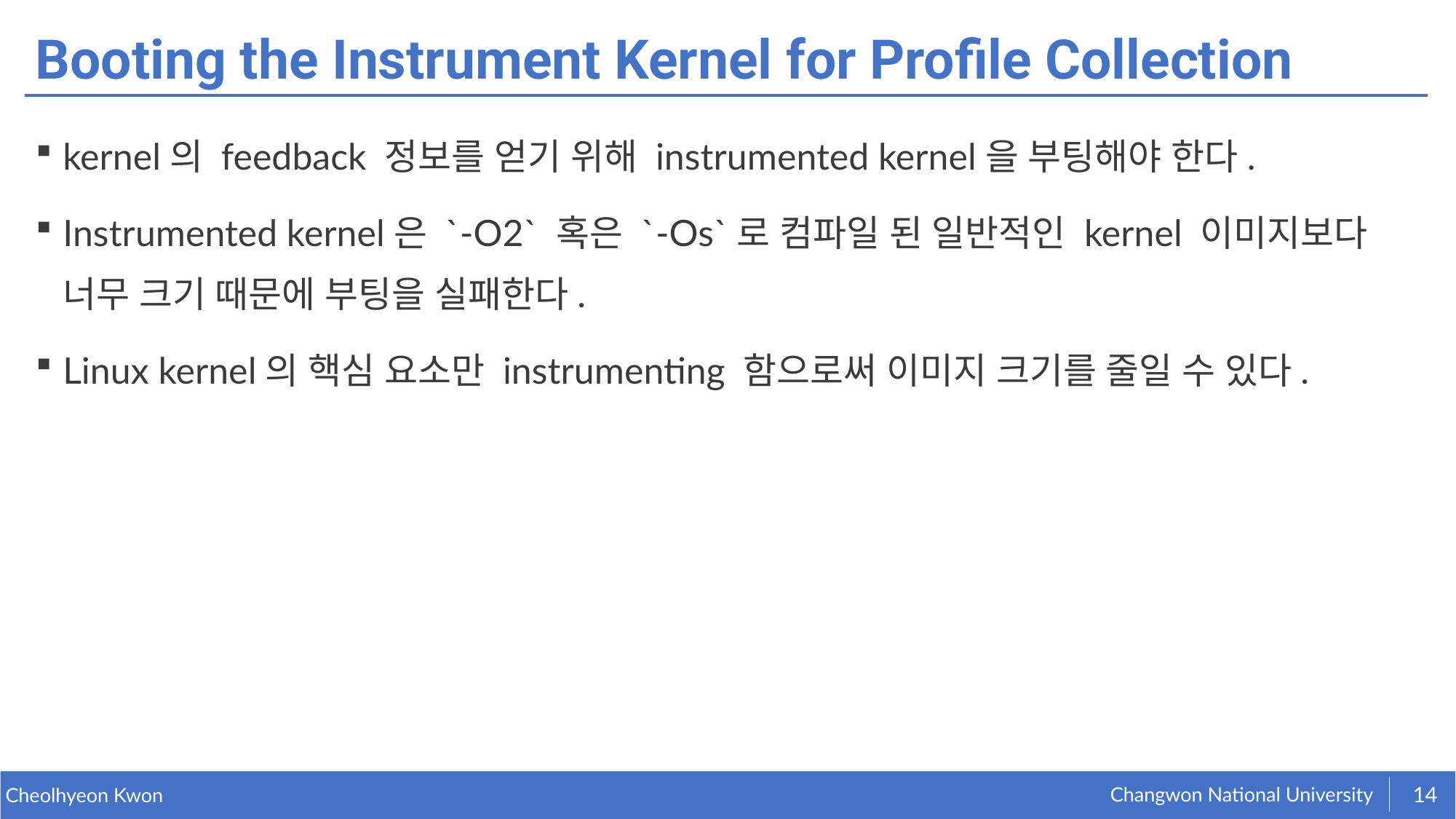

# Booting the Instrument Kernel for Profile Collection
kernel의 feedback 정보를 얻기 위해 instrumented kernel을 부팅해야 한다.
Instrumented kernel은 `-O2` 혹은 `-Os`로 컴파일 된 일반적인 kernel 이미지보다 너무 크기 때문에 부팅을 실패한다.
Linux kernel의 핵심 요소만 instrumenting 함으로써 이미지 크기를 줄일 수 있다.

14